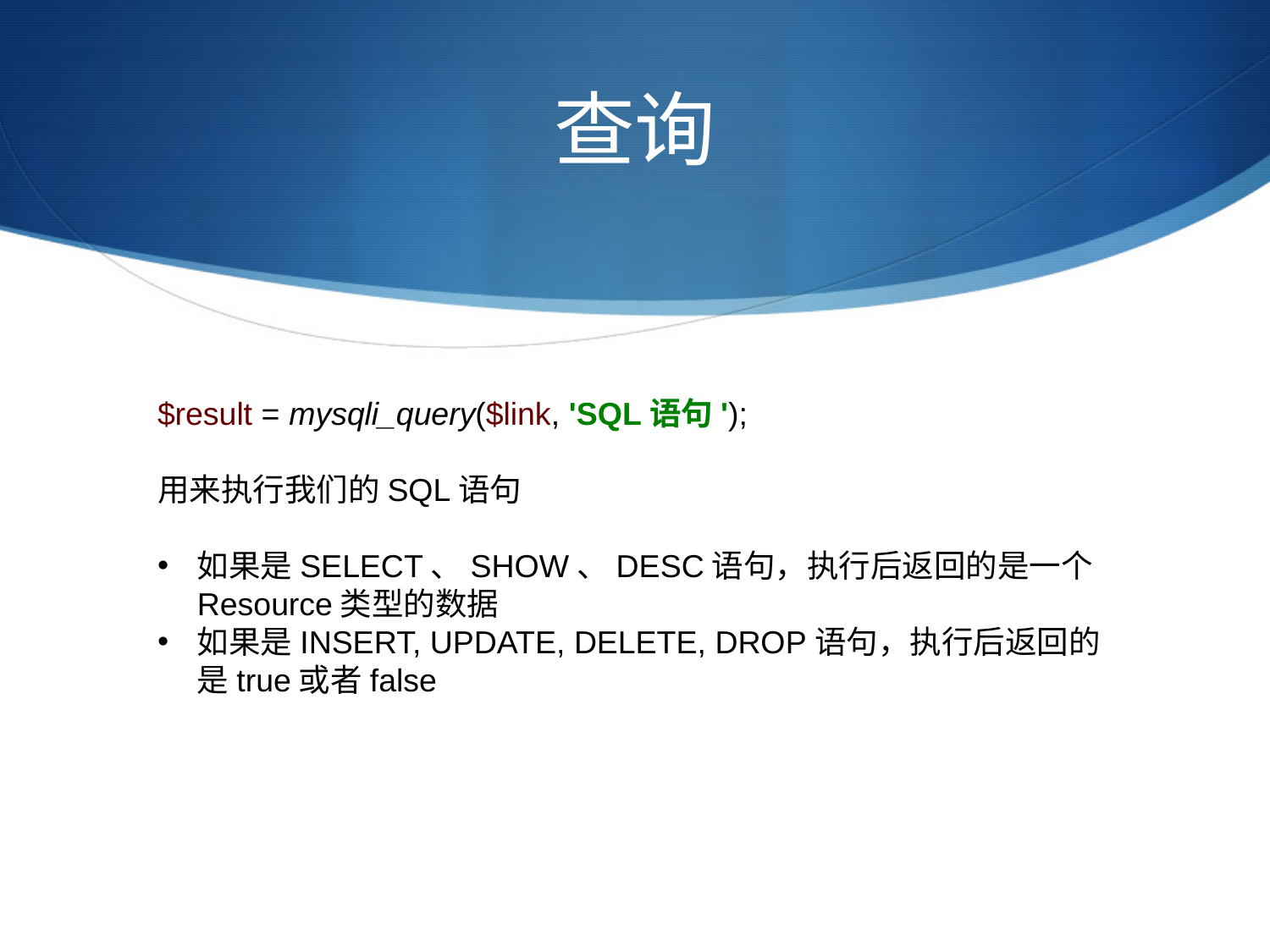

# 查询
$result = mysqli_query($link, 'SQL语句');

用来执行我们的SQL语句

如果是SELECT、SHOW、DESC语句，执行后返回的是一个Resource类型的数据
如果是INSERT, UPDATE, DELETE, DROP语句，执行后返回的是true或者false